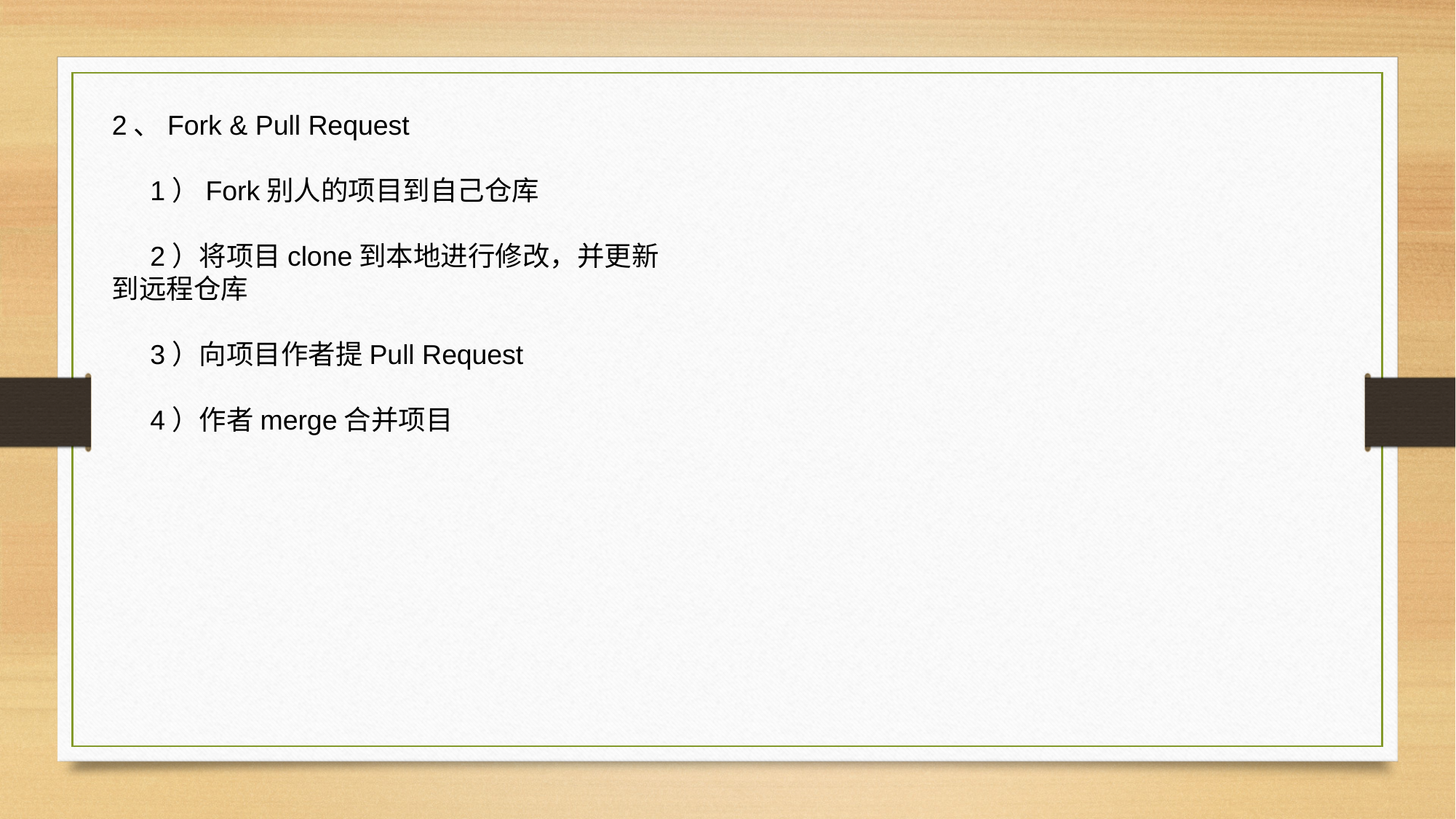

2、Fork & Pull Request

     1）Fork别人的项目到自己仓库

     2）将项目clone到本地进行修改，并更新到远程仓库

     3）向项目作者提Pull Request

     4）作者merge合并项目